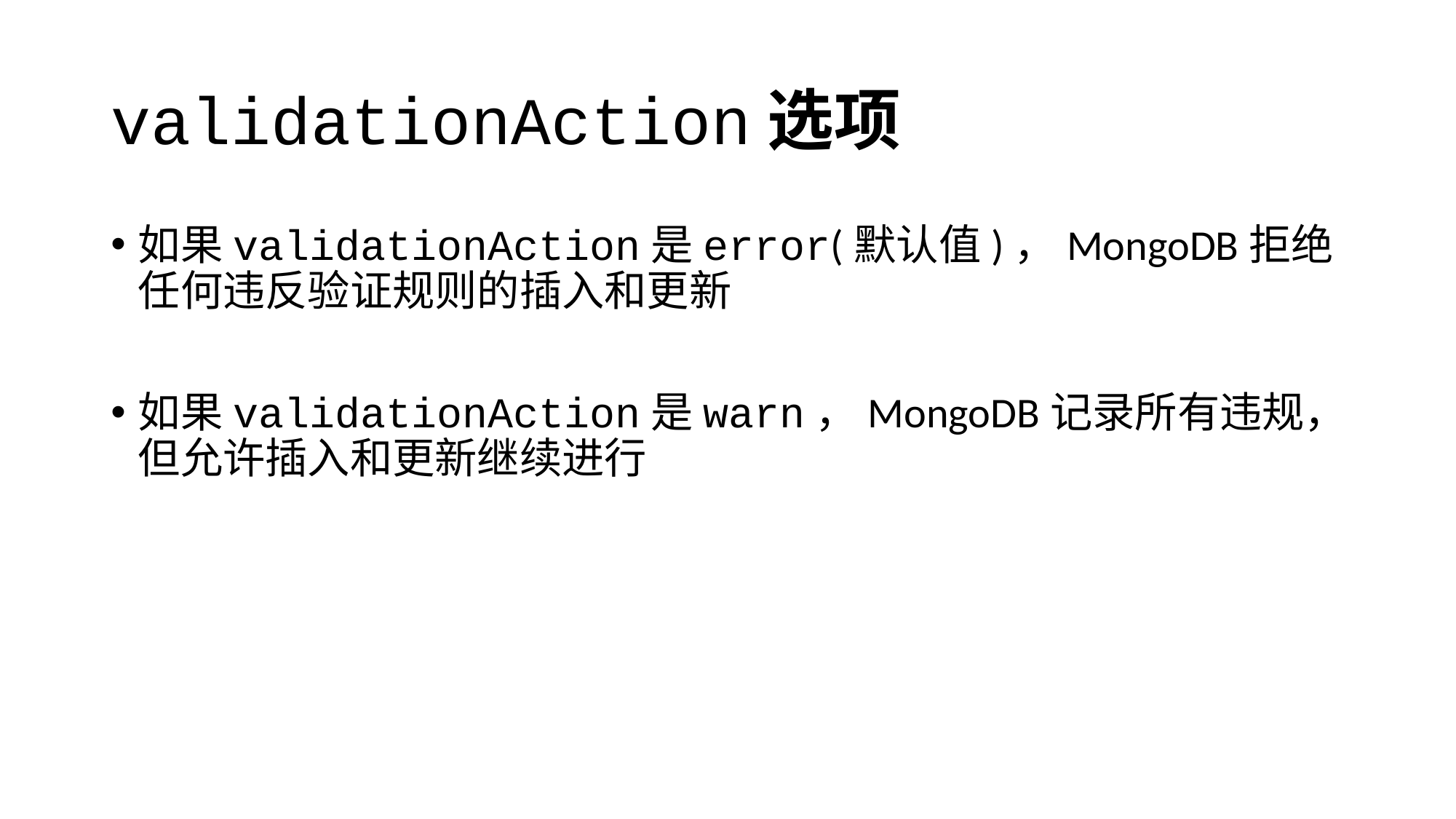

# validationAction选项
如果validationAction是error(默认值)，MongoDB拒绝任何违反验证规则的插入和更新

如果validationAction是warn，MongoDB记录所有违规，但允许插入和更新继续进行